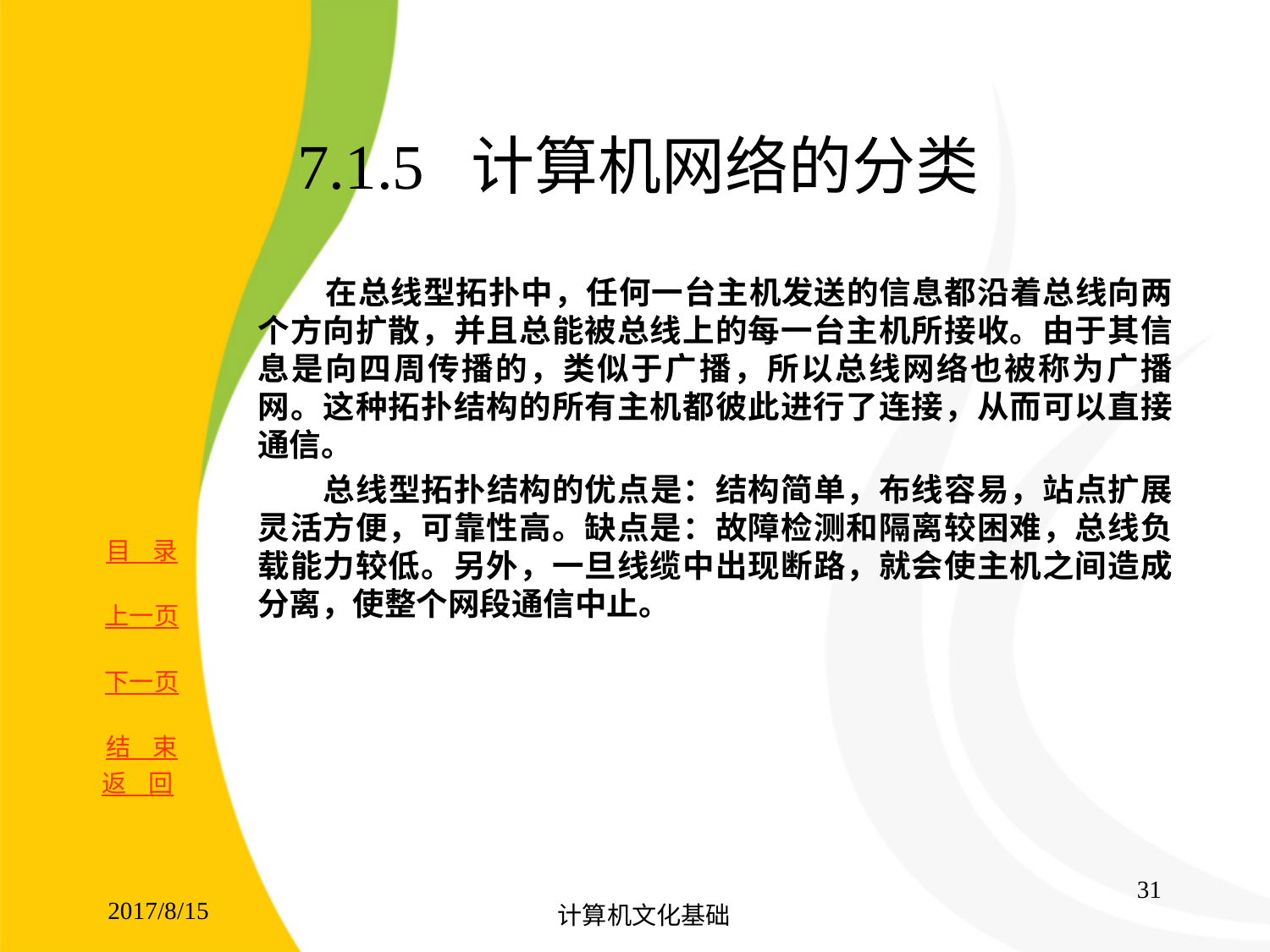

# 7.1.5  计算机网络的分类
        在总线型拓扑中，任何一台主机发送的信息都沿着总线向两个方向扩散，并且总能被总线上的每一台主机所接收。由于其信息是向四周传播的，类似于广播，所以总线网络也被称为广播网。这种拓扑结构的所有主机都彼此进行了连接，从而可以直接通信。
       总线型拓扑结构的优点是：结构简单，布线容易，站点扩展灵活方便，可靠性高。缺点是：故障检测和隔离较困难，总线负载能力较低。另外，一旦线缆中出现断路，就会使主机之间造成分离，使整个网段通信中止。
返    回
31
2017/8/15